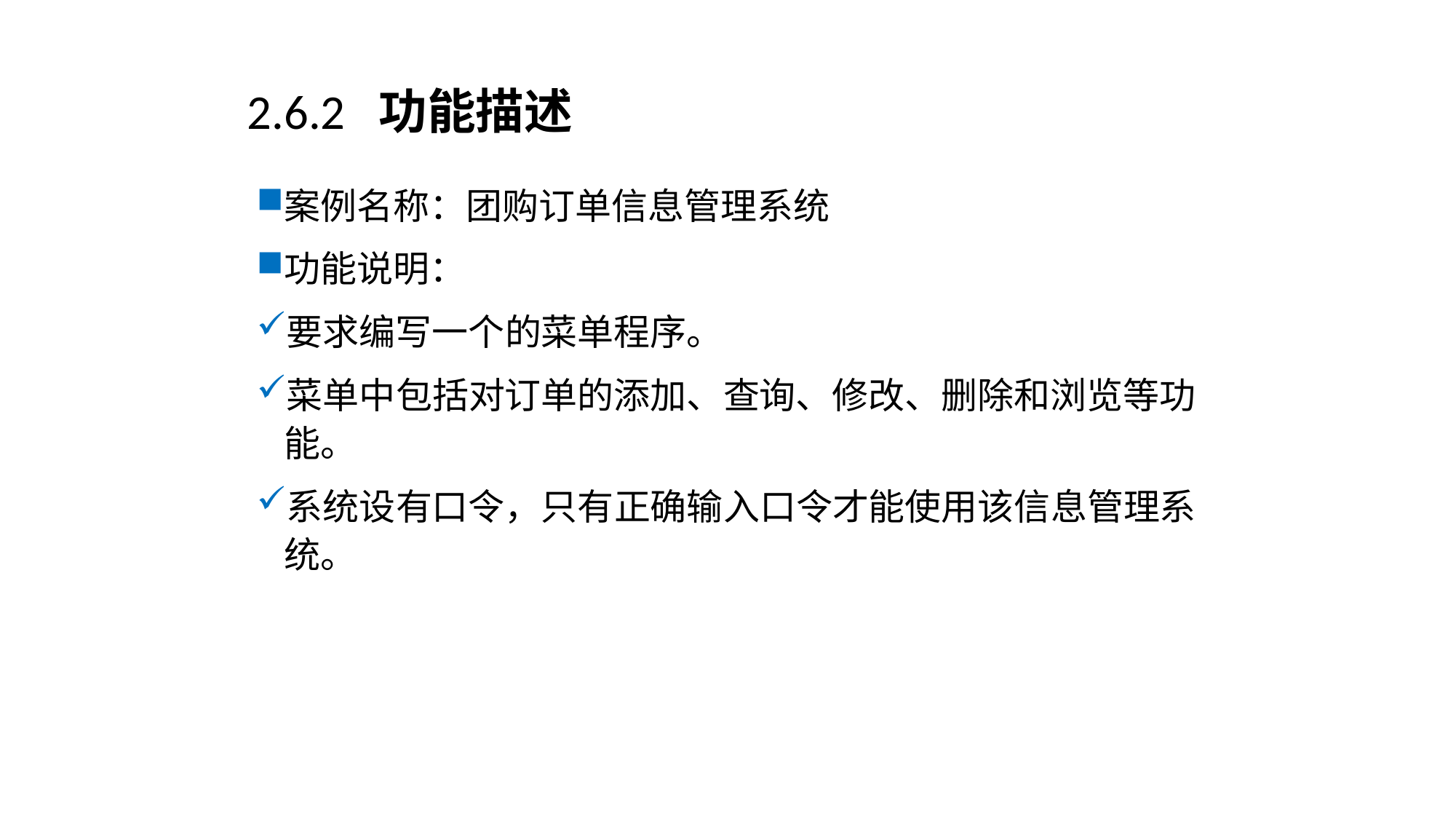

# 2.6.2  功能描述
案例名称：团购订单信息管理系统
功能说明：
要求编写一个的菜单程序。
菜单中包括对订单的添加、查询、修改、删除和浏览等功能。
系统设有口令，只有正确输入口令才能使用该信息管理系统。